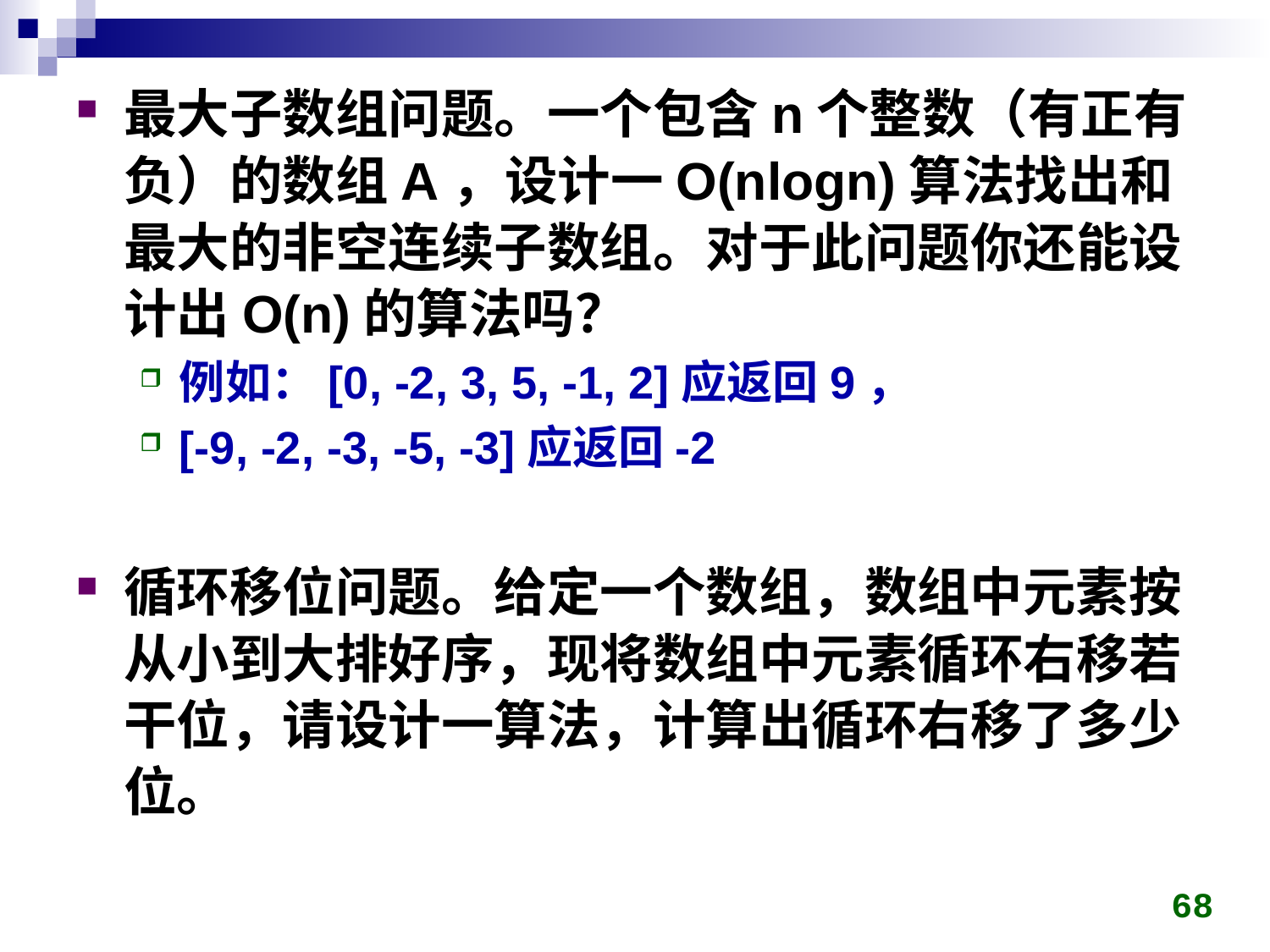

最大子数组问题。一个包含n个整数（有正有负）的数组A，设计一O(nlogn)算法找出和最大的非空连续子数组。对于此问题你还能设计出O(n)的算法吗？
例如：[0, -2, 3, 5, -1, 2]应返回9，
[-9, -2, -3, -5, -3]应返回-2

循环移位问题。给定一个数组，数组中元素按从小到大排好序，现将数组中元素循环右移若干位，请设计一算法，计算出循环右移了多少位。
68